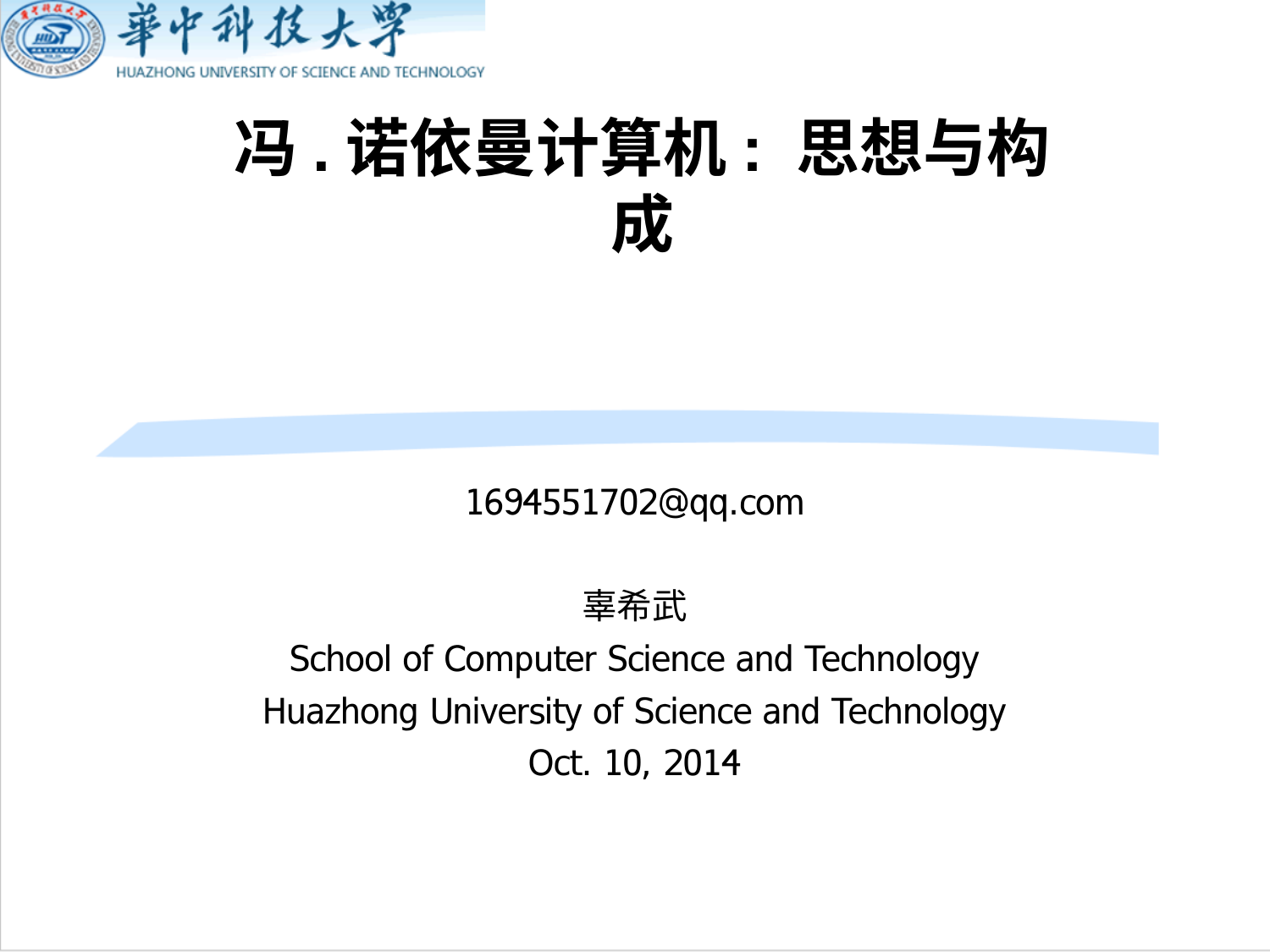

冯.诺依曼计算机: 思想与构成
1694551702@qq.com

辜希武
School of Computer Science and Technology
Huazhong University of Science and Technology
Oct. 10, 2014